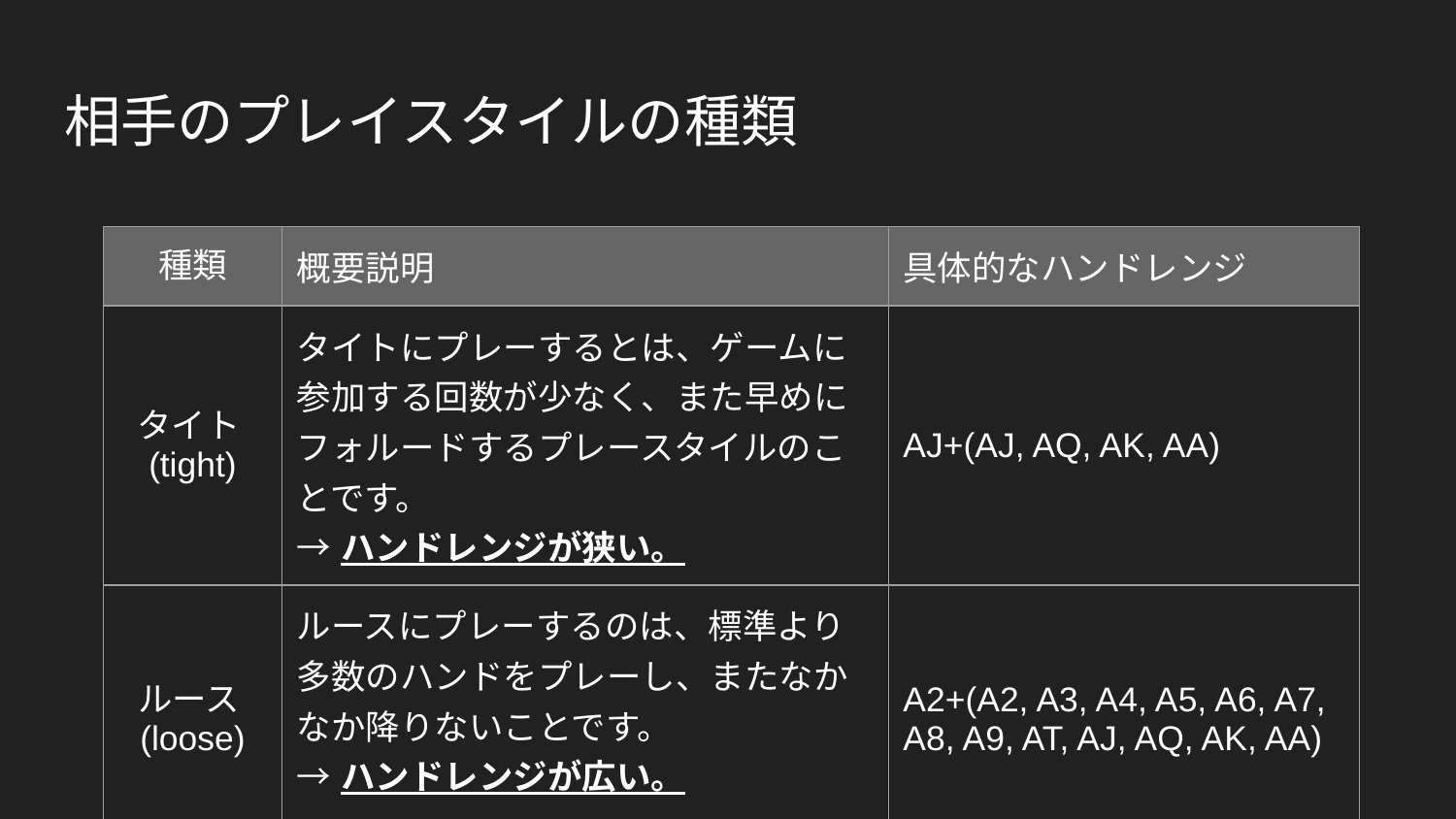

# 相手のプレイスタイルの種類
| 種類 | 概要説明 | 具体的なハンドレンジ |
| --- | --- | --- |
| タイト(tight) | タイトにプレーするとは、ゲームに参加する回数が少なく、また早めにフォルードするプレースタイルのことです。 →ハンドレンジが狭い。 | AJ+(AJ, AQ, AK, AA) |
| ルース(loose) | ルースにプレーするのは、標準より多数のハンドをプレーし、またなかなか降りないことです。 →ハンドレンジが広い。 | A2+(A2, A3, A4, A5, A6, A7, A8, A9, AT, AJ, AQ, AK, AA) |